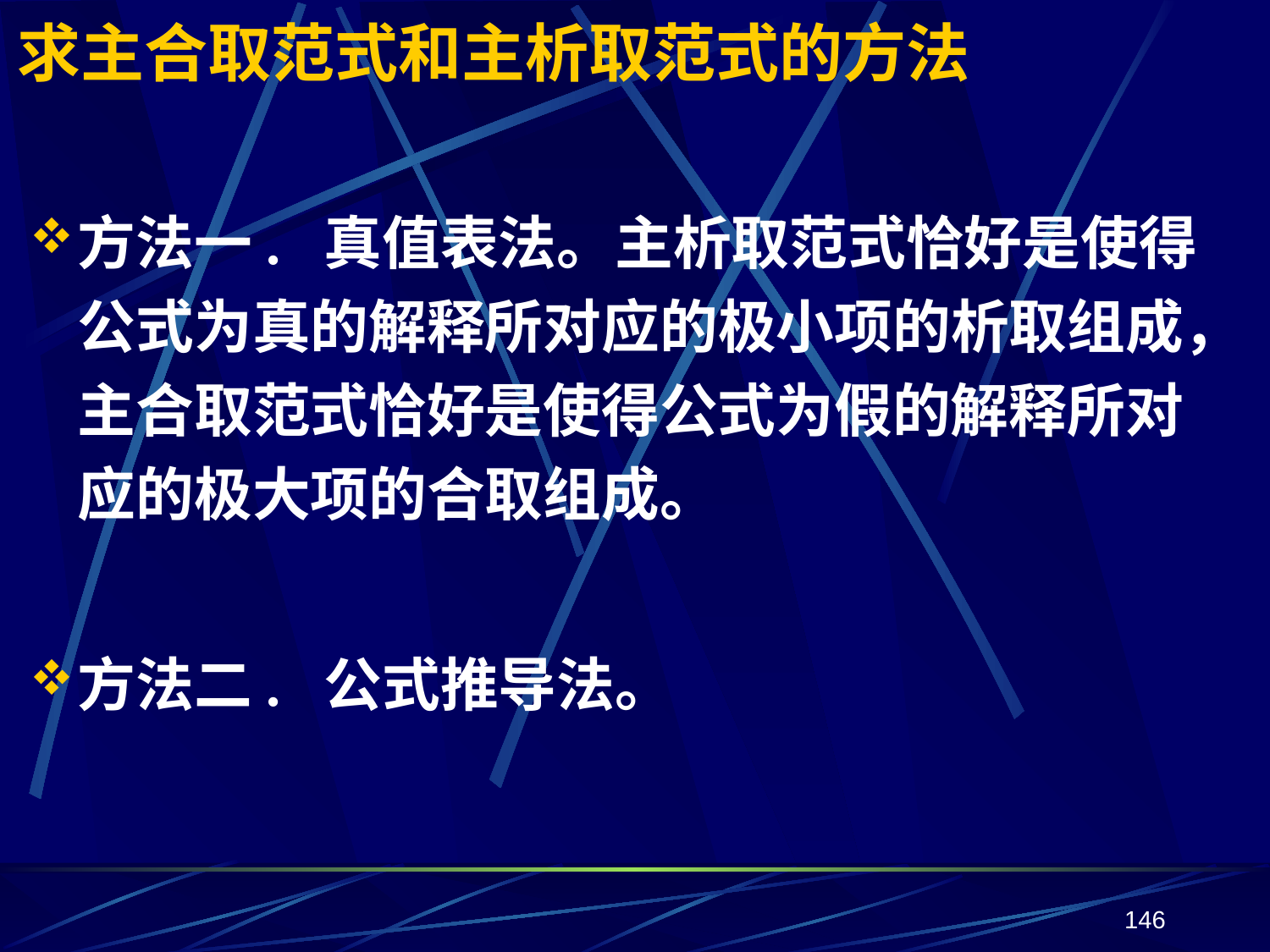

# 求主合取范式和主析取范式的方法
方法一.  真值表法。主析取范式恰好是使得公式为真的解释所对应的极小项的析取组成，主合取范式恰好是使得公式为假的解释所对应的极大项的合取组成。

方法二.  公式推导法。

146